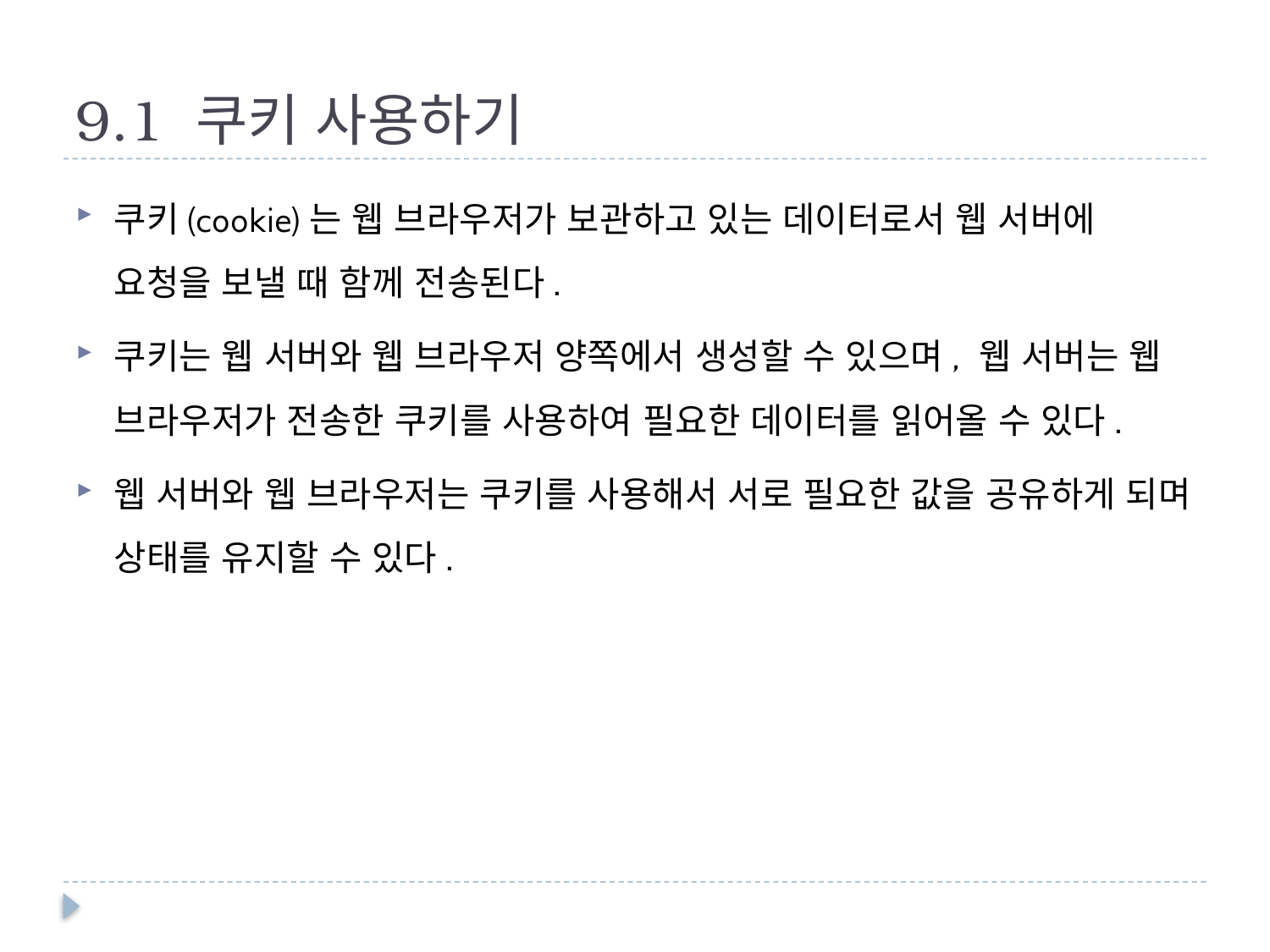

# 9.1 쿠키 사용하기
쿠키(cookie)는 웹 브라우저가 보관하고 있는 데이터로서 웹 서버에 요청을 보낼 때 함께 전송된다.
쿠키는 웹 서버와 웹 브라우저 양쪽에서 생성할 수 있으며, 웹 서버는 웹 브라우저가 전송한 쿠키를 사용하여 필요한 데이터를 읽어올 수 있다.
웹 서버와 웹 브라우저는 쿠키를 사용해서 서로 필요한 값을 공유하게 되며 상태를 유지할 수 있다.